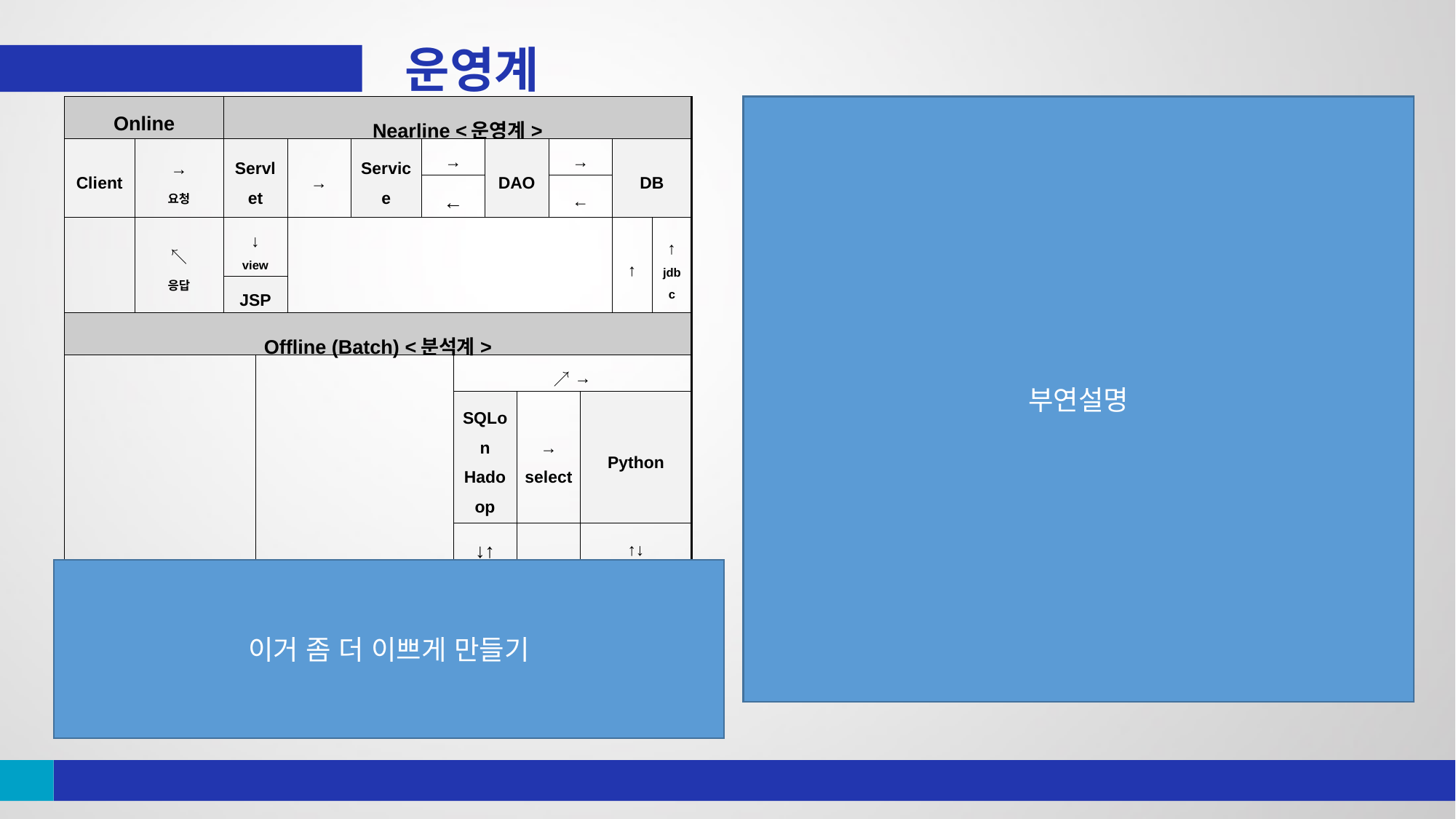

운영계
SYSTEM
BIGDATA
청년인재

부연설명
| Online |  | Nearline <운영계> |  |  |  |  |  |  |  |  |  |  |  |  |
| --- | --- | --- | --- | --- | --- | --- | --- | --- | --- | --- | --- | --- | --- | --- |
| Client | → 요청 | Servlet |  | → |  | Service | → |  | DAO |  | → |  | DB |  |
|  |  |  |  |  |  |  | ← |  |  |  | ← |  |  |  |
|  | ↖ 응답 | ↓ view |  |  |  |  |  |  |  |  |  |  | ↑ | ↑ jdbc |
|  |  | JSP |  |  |  |  |  |  |  |  |  |  |  |  |
| Offline (Batch) <분석계> |  |  |  |  |  |  |  |  |  |  |  |  |  |  |
|  |  |  |  |  |  |  |  | ↗ → |  |  |  |  |  |  |
|  |  |  |  |  |  |  |  | SQLon Hadoop |  | → select |  | Python |  |  |
|  |  |  |  |  |  |  |  | ↓↑ |  |  |  | ↑↓ |  |  |
|  |  |  | DATA |  | → |  |  | HDFS |  |  |  | M/L(library) |  |  |
이거 좀 더 이쁘게 만들기
Team Name

빅데이터 청년인재 일자리 연계사업